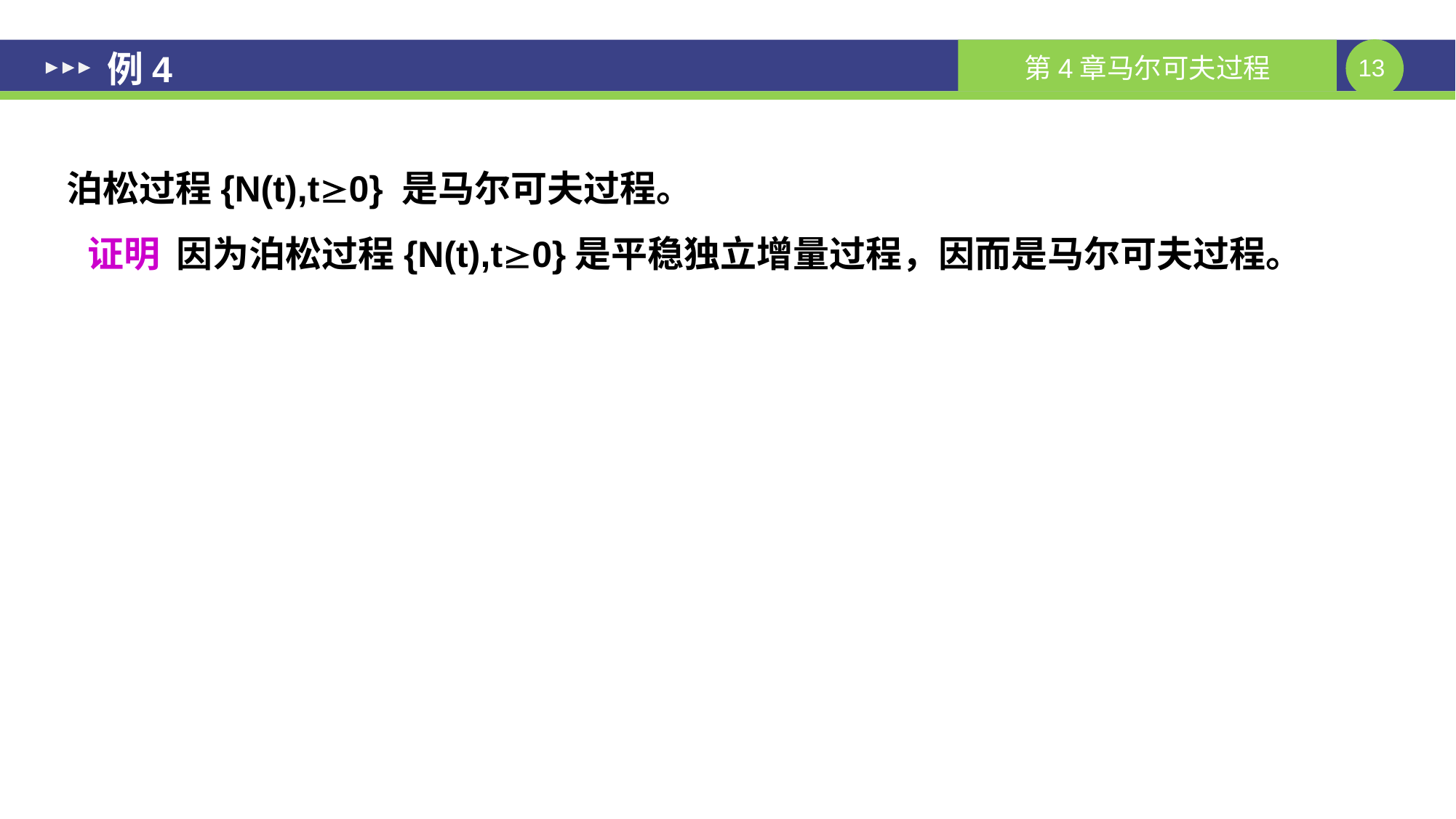

# 例4
   泊松过程{N(t),t≥0} 是马尔可夫过程。
	证明  因为泊松过程{N(t),t≥0}是平稳独立增量过程，因而是马尔可夫过程。